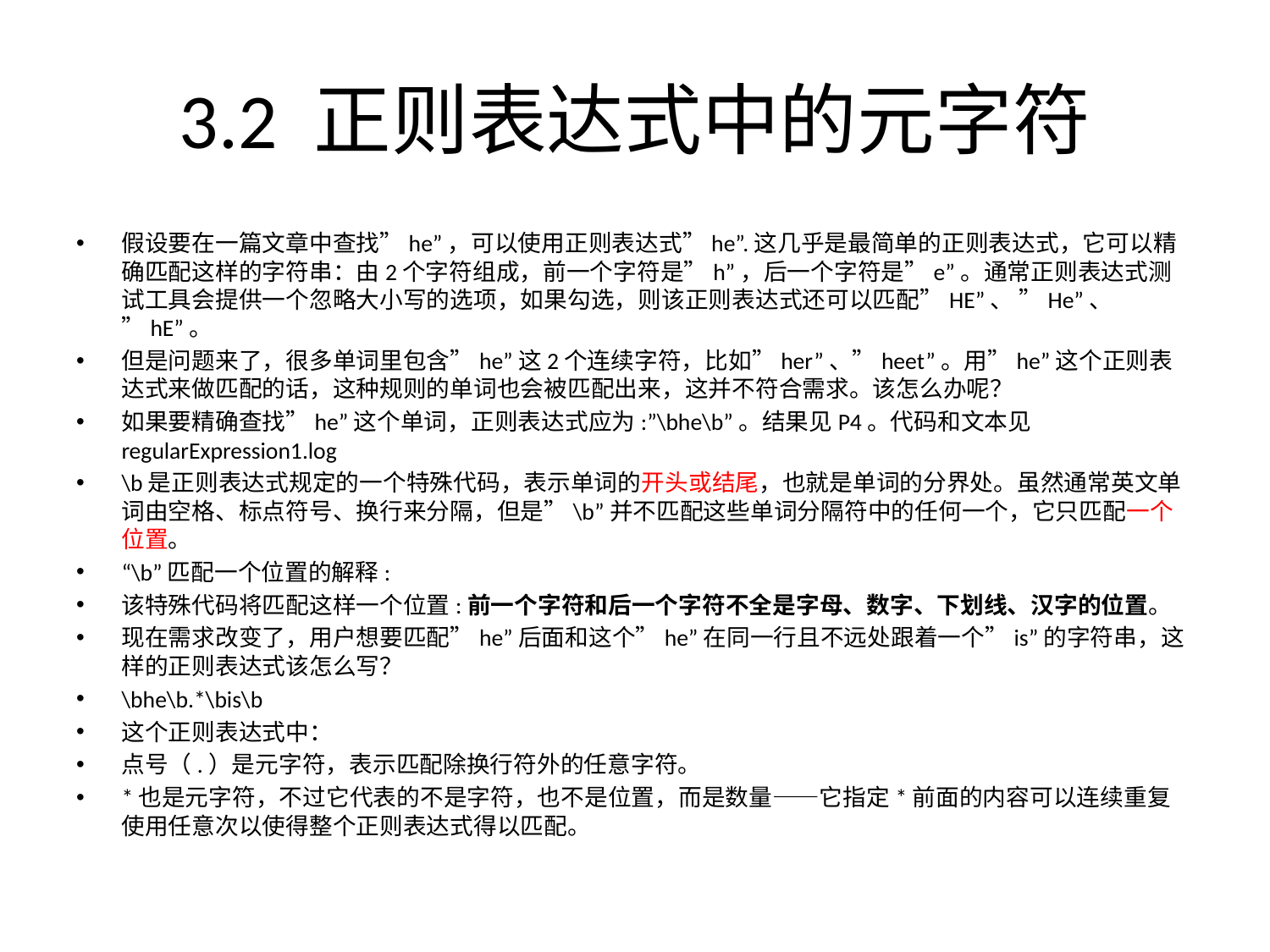

# 3.2 正则表达式中的元字符
假设要在一篇文章中查找”he”，可以使用正则表达式”he”.这几乎是最简单的正则表达式，它可以精确匹配这样的字符串：由2个字符组成，前一个字符是”h”，后一个字符是”e”。通常正则表达式测试工具会提供一个忽略大小写的选项，如果勾选，则该正则表达式还可以匹配”HE”、 ”He”、 ”hE”。
但是问题来了，很多单词里包含”he”这2个连续字符，比如”her”、”heet”。用”he”这个正则表达式来做匹配的话，这种规则的单词也会被匹配出来，这并不符合需求。该怎么办呢？
如果要精确查找”he”这个单词，正则表达式应为:”\bhe\b”。结果见P4。代码和文本见regularExpression1.log
\b是正则表达式规定的一个特殊代码，表示单词的开头或结尾，也就是单词的分界处。虽然通常英文单词由空格、标点符号、换行来分隔，但是”\b”并不匹配这些单词分隔符中的任何一个，它只匹配一个位置。
“\b”匹配一个位置的解释:
该特殊代码将匹配这样一个位置:前一个字符和后一个字符不全是字母、数字、下划线、汉字的位置。
现在需求改变了，用户想要匹配”he”后面和这个”he”在同一行且不远处跟着一个”is”的字符串，这样的正则表达式该怎么写？
\bhe\b.*\bis\b
这个正则表达式中：
点号（.）是元字符，表示匹配除换行符外的任意字符。
*也是元字符，不过它代表的不是字符，也不是位置，而是数量——它指定*前面的内容可以连续重复使用任意次以使得整个正则表达式得以匹配。